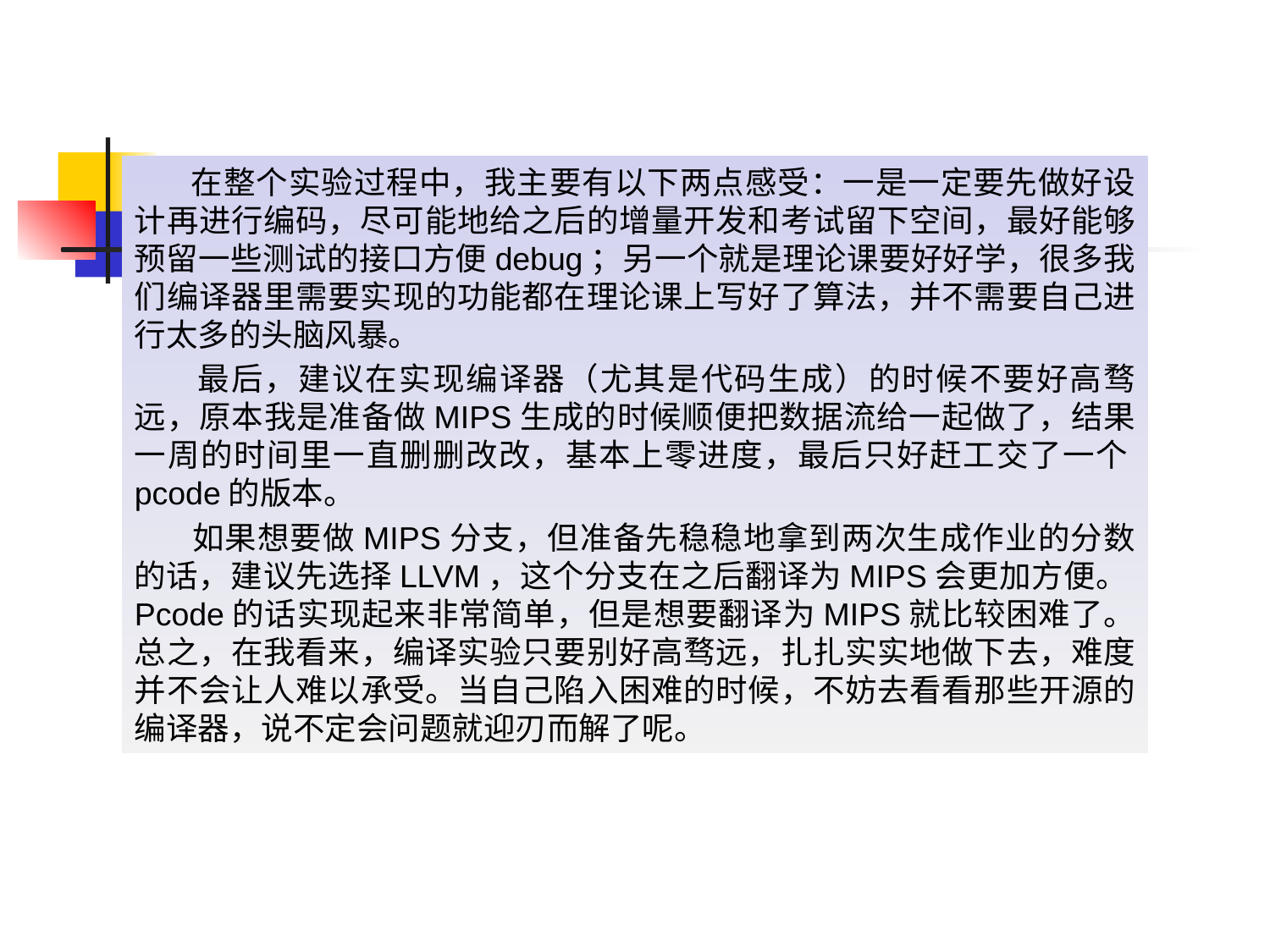

在整个实验过程中，我主要有以下两点感受：一是一定要先做好设计再进行编码，尽可能地给之后的增量开发和考试留下空间，最好能够预留一些测试的接口方便debug；另一个就是理论课要好好学，很多我们编译器里需要实现的功能都在理论课上写好了算法，并不需要自己进行太多的头脑风暴。
      最后，建议在实现编译器（尤其是代码生成）的时候不要好高骛远，原本我是准备做MIPS生成的时候顺便把数据流给一起做了，结果一周的时间里一直删删改改，基本上零进度，最后只好赶工交了一个pcode的版本。
      如果想要做MIPS分支，但准备先稳稳地拿到两次生成作业的分数的话，建议先选择LLVM，这个分支在之后翻译为MIPS会更加方便。Pcode的话实现起来非常简单，但是想要翻译为MIPS就比较困难了。总之，在我看来，编译实验只要别好高骛远，扎扎实实地做下去，难度并不会让人难以承受。当自己陷入困难的时候，不妨去看看那些开源的编译器，说不定会问题就迎刃而解了呢。